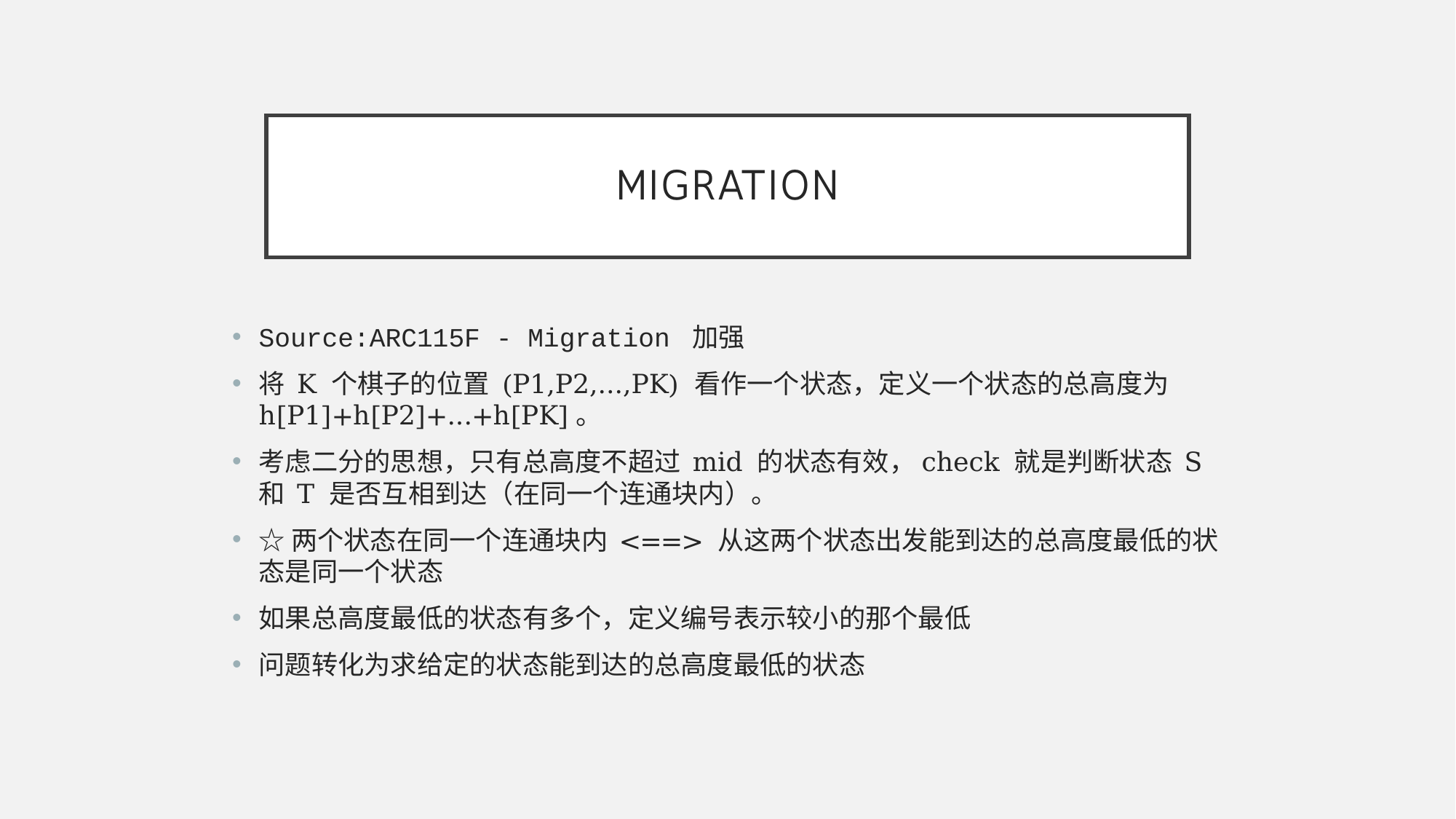

# migration
Source:ARC115F - Migration 加强
将 K 个棋子的位置 (P1,P2,...,PK) 看作一个状态，定义一个状态的总高度为 h[P1]+h[P2]+...+h[PK]。
考虑二分的思想，只有总高度不超过 mid 的状态有效，check 就是判断状态 S 和 T 是否互相到达（在同一个连通块内）。
☆两个状态在同一个连通块内 <==> 从这两个状态出发能到达的总高度最低的状态是同一个状态
如果总高度最低的状态有多个，定义编号表示较小的那个最低
问题转化为求给定的状态能到达的总高度最低的状态